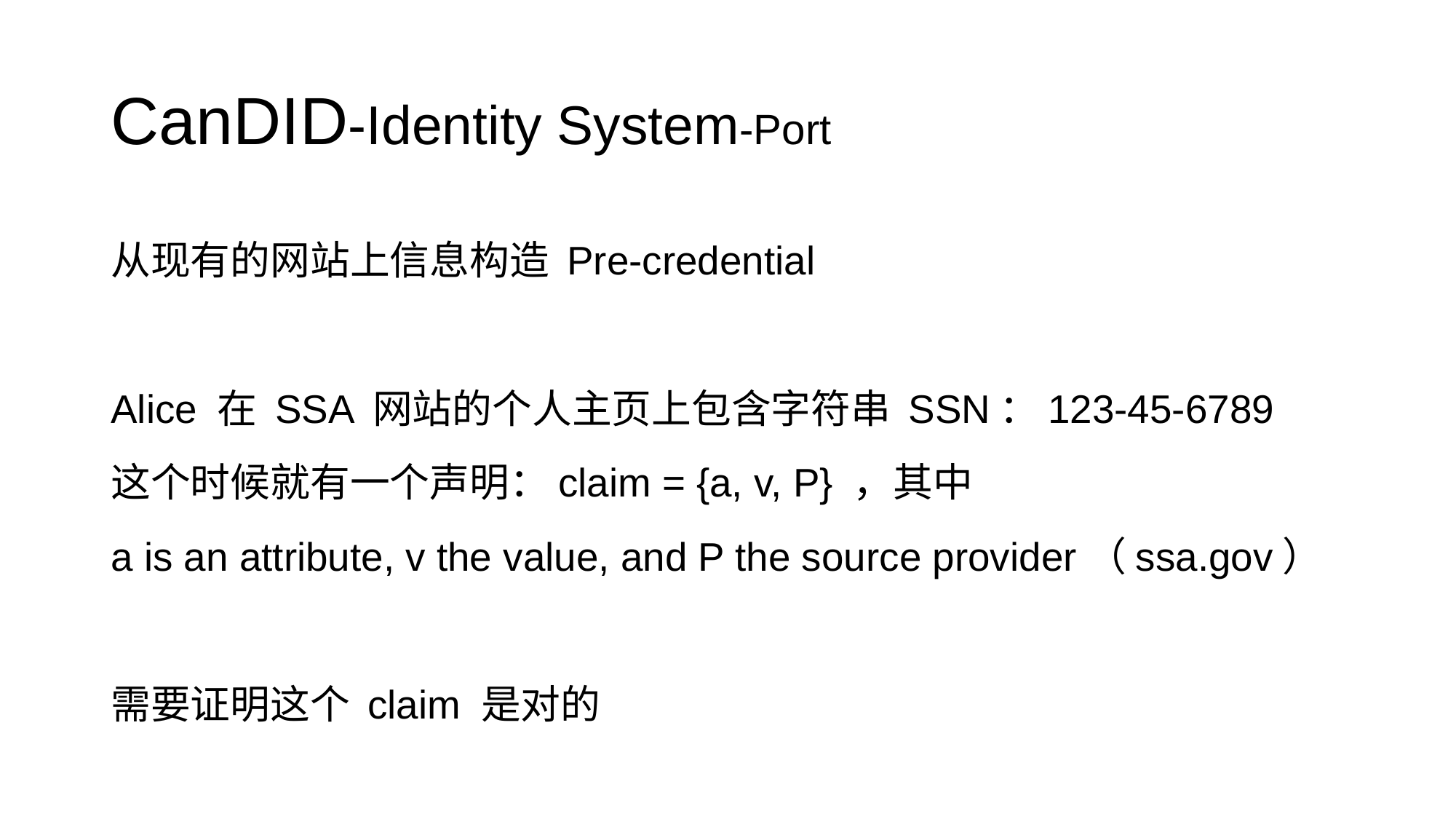

# CanDID-Identity System-Port
从现有的网站上信息构造 Pre-credential

Alice 在 SSA 网站的个人主页上包含字符串 SSN：123-45-6789
这个时候就有一个声明：claim = {a, v, P} ，其中
a is an attribute, v the value, and P the source provider（ssa.gov）

需要证明这个 claim 是对的